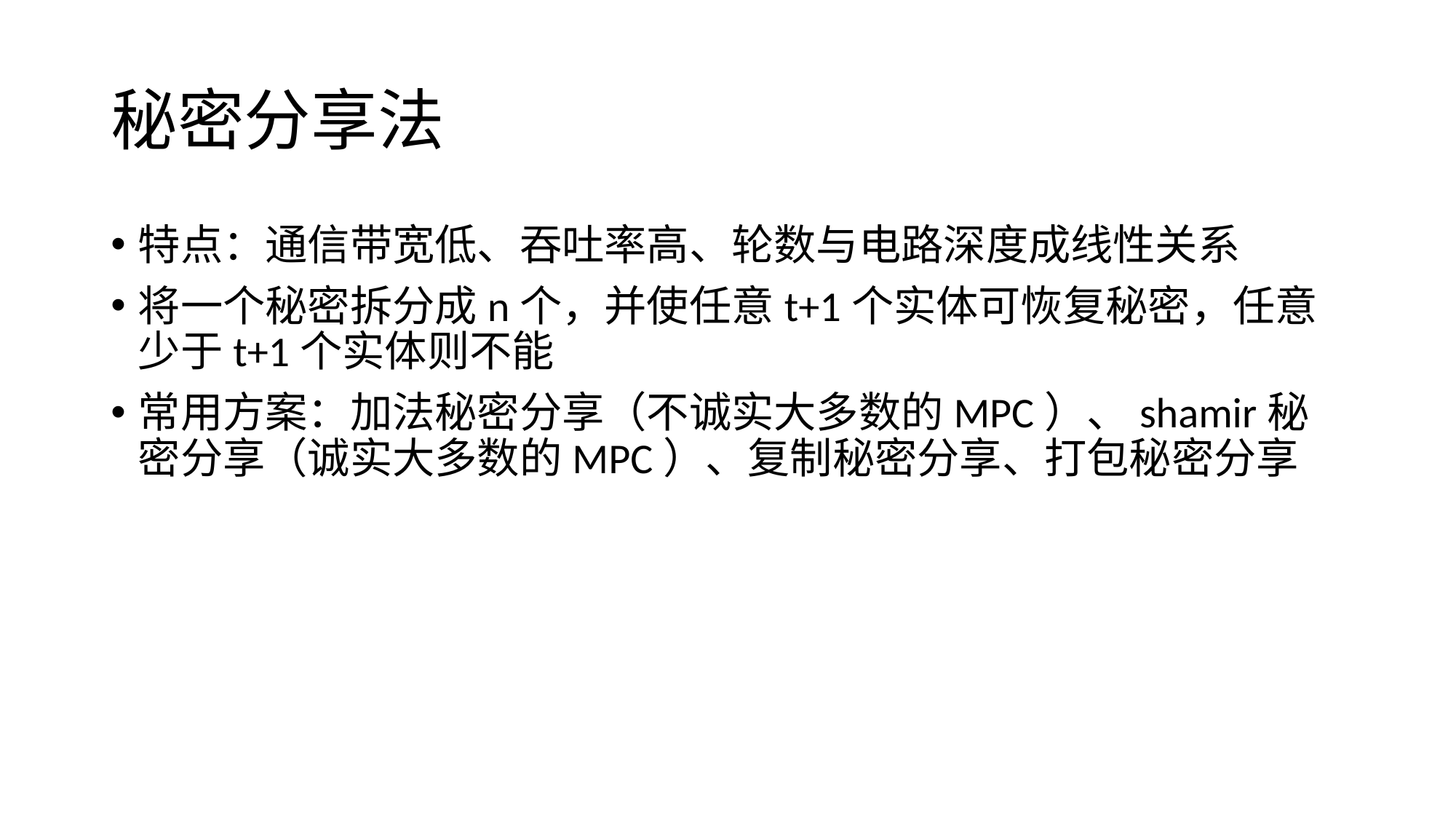

# 秘密分享法
特点：通信带宽低、吞吐率高、轮数与电路深度成线性关系
将一个秘密拆分成n个，并使任意t+1个实体可恢复秘密，任意少于t+1个实体则不能
常用方案：加法秘密分享（不诚实大多数的MPC）、shamir秘密分享（诚实大多数的MPC）、复制秘密分享、打包秘密分享